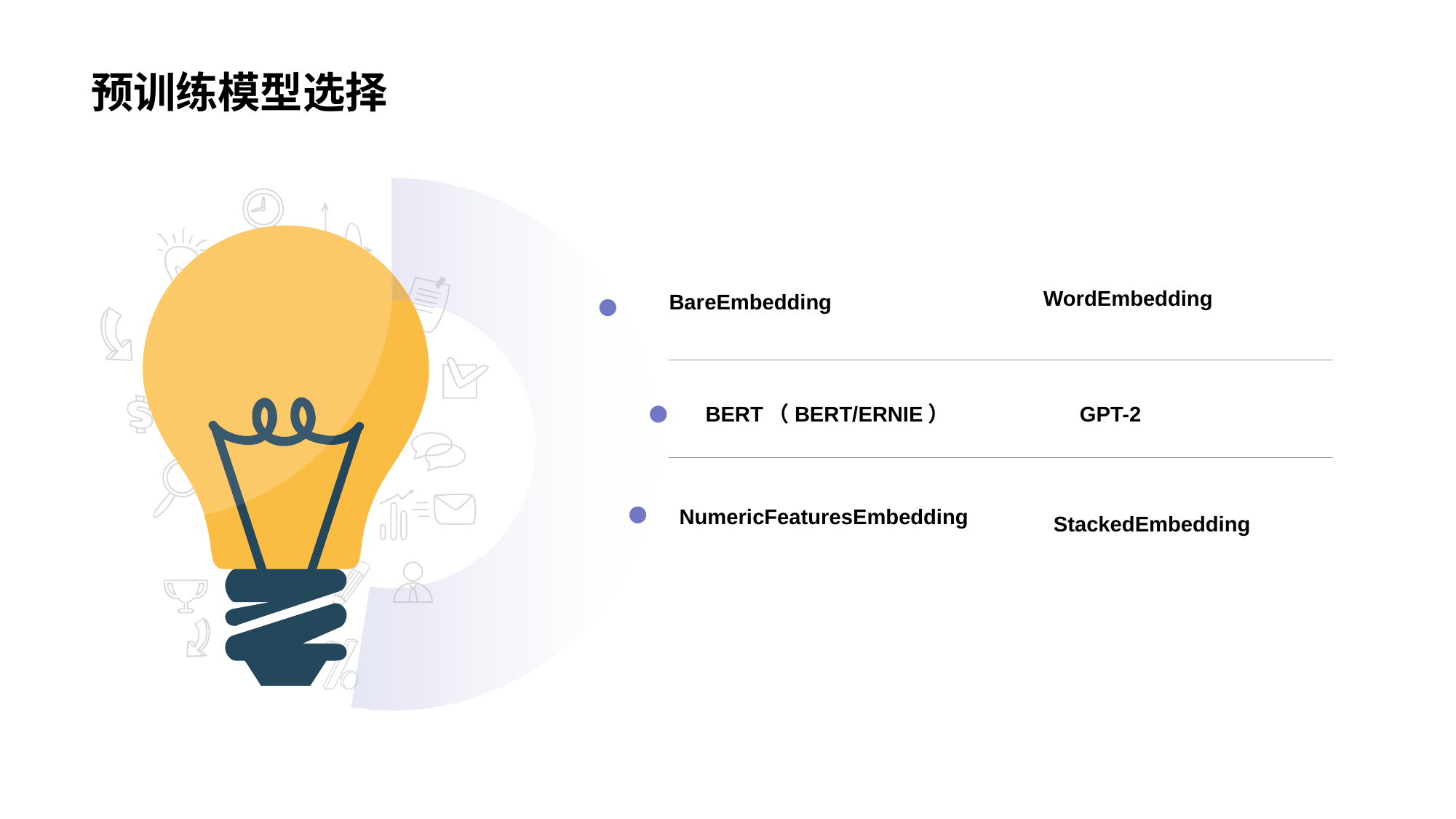

# 预训练模型选择

WordEmbedding
GPT-2
StackedEmbedding
BareEmbedding
BERT（BERT/ERNIE）
NumericFeaturesEmbedding

15